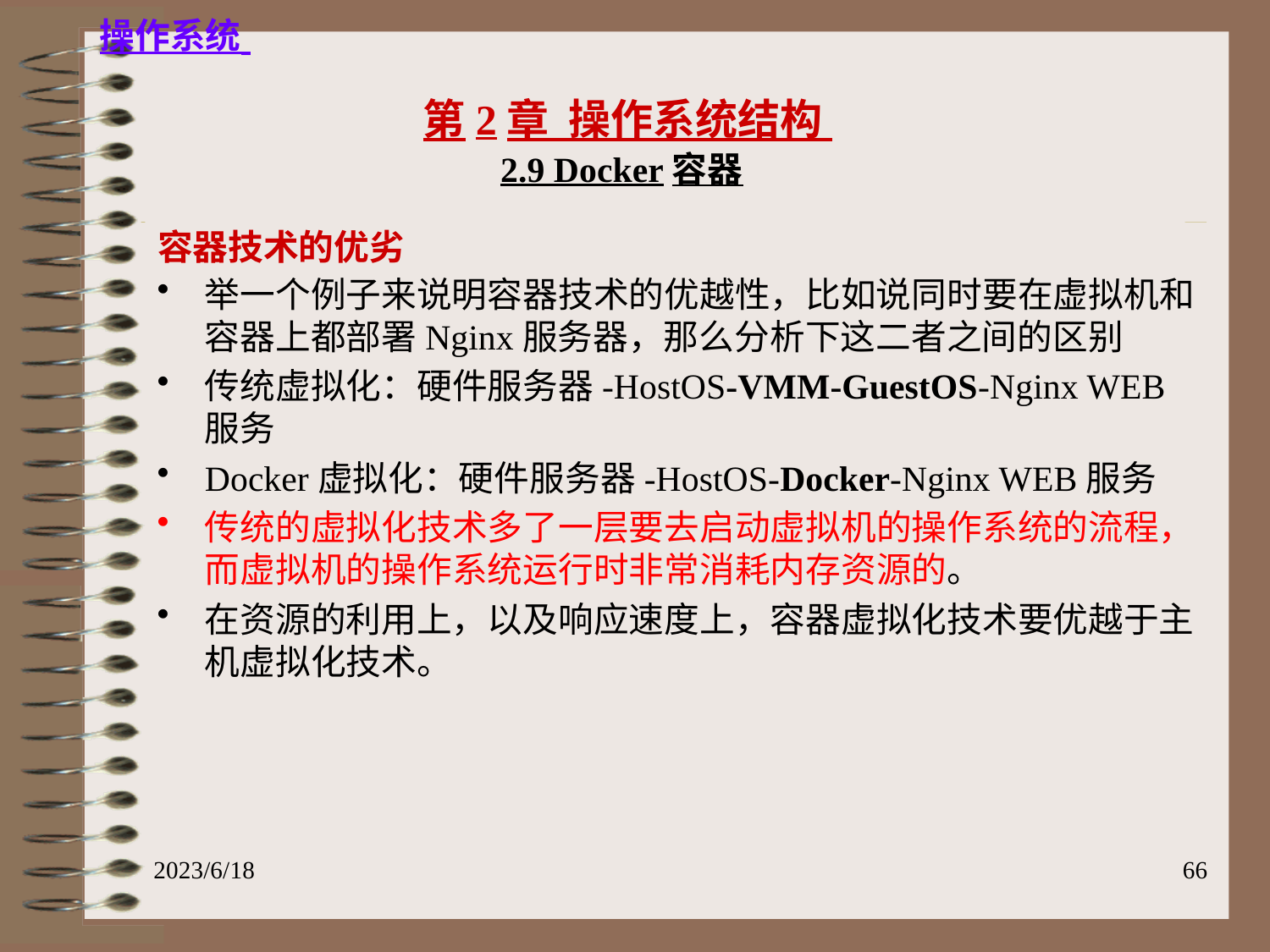

2.9 Docker容器
容器技术的优劣
举一个例子来说明容器技术的优越性，比如说同时要在虚拟机和容器上都部署Nginx服务器，那么分析下这二者之间的区别
传统虚拟化：硬件服务器-HostOS-VMM-GuestOS-Nginx WEB服务
Docker虚拟化：硬件服务器-HostOS-Docker-Nginx WEB服务
传统的虚拟化技术多了一层要去启动虚拟机的操作系统的流程，而虚拟机的操作系统运行时非常消耗内存资源的。
在资源的利用上，以及响应速度上，容器虚拟化技术要优越于主机虚拟化技术。
2023/6/18
66